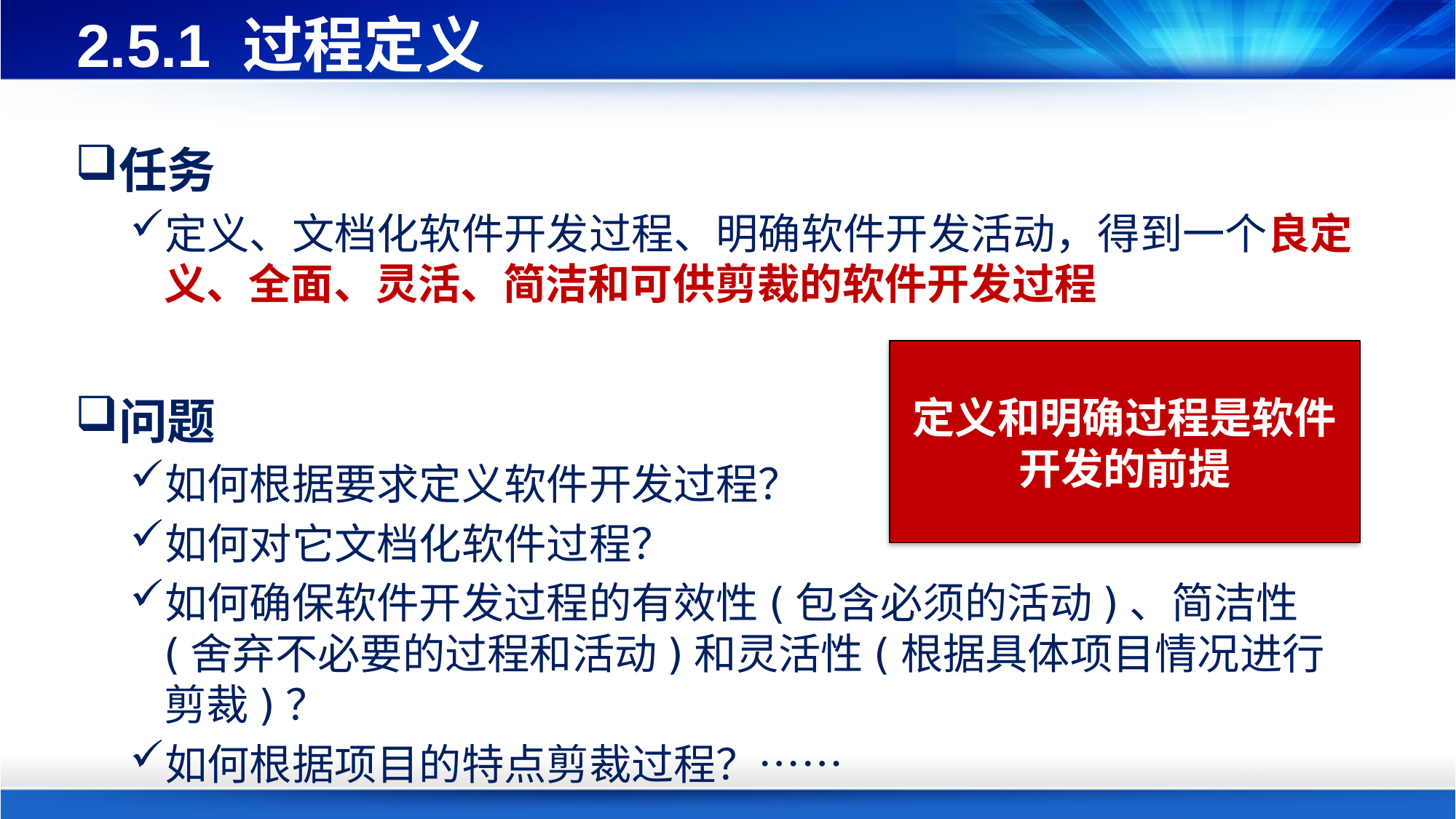

# 2.5.1 过程定义
任务
定义、文档化软件开发过程、明确软件开发活动，得到一个良定义、全面、灵活、简洁和可供剪裁的软件开发过程

问题
如何根据要求定义软件开发过程？
如何对它文档化软件过程？
如何确保软件开发过程的有效性(包含必须的活动)、简洁性(舍弃不必要的过程和活动)和灵活性(根据具体项目情况进行剪裁)？
如何根据项目的特点剪裁过程？……
定义和明确过程是软件开发的前提